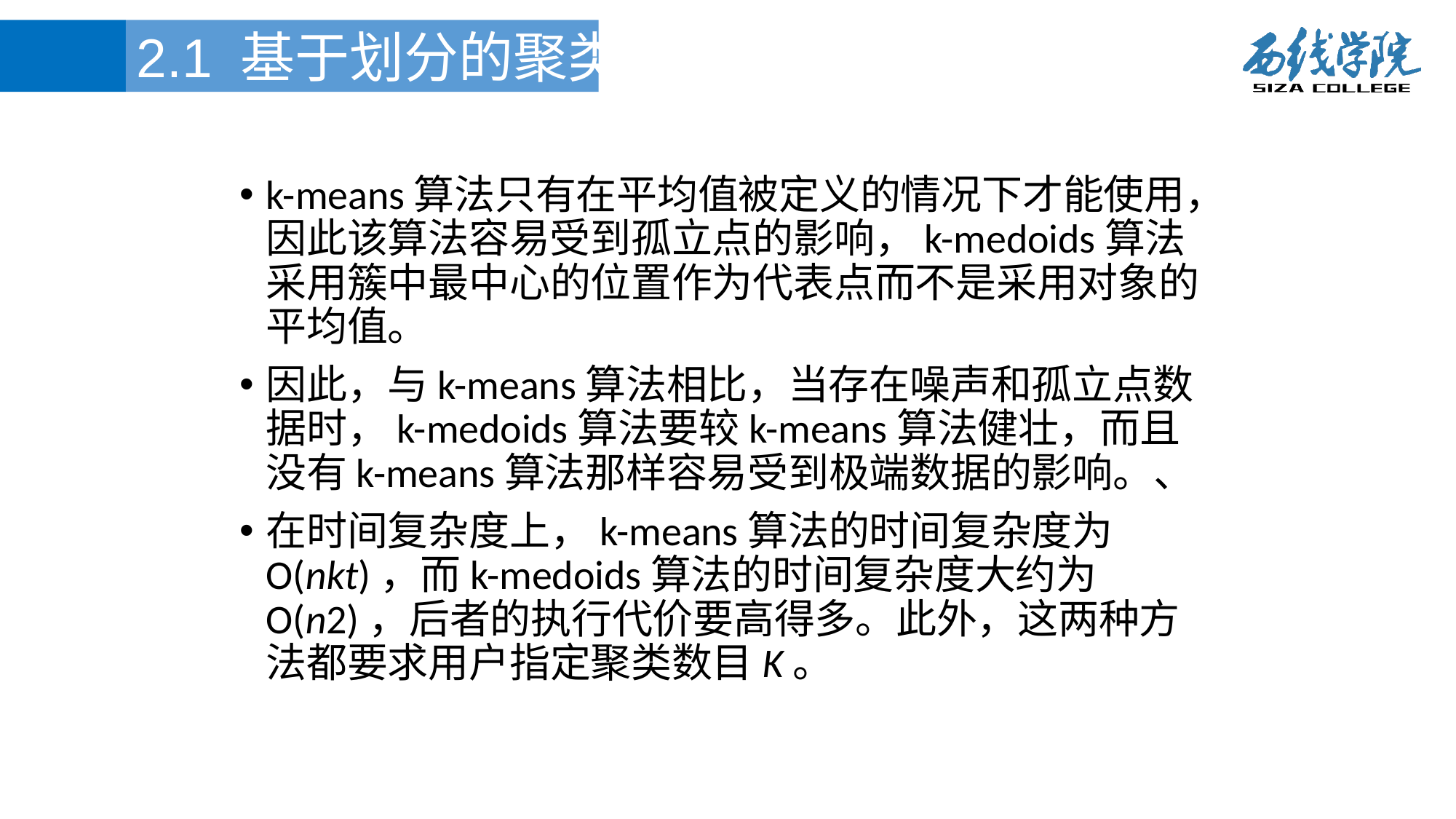

2.1 基于划分的聚类方法
k-means算法只有在平均值被定义的情况下才能使用，因此该算法容易受到孤立点的影响，k-medoids算法采用簇中最中心的位置作为代表点而不是采用对象的平均值。
因此，与k-means算法相比，当存在噪声和孤立点数据时，k-medoids算法要较k-means算法健壮，而且没有k-means算法那样容易受到极端数据的影响。、
在时间复杂度上，k-means算法的时间复杂度为O(nkt)，而k-medoids算法的时间复杂度大约为O(n2)，后者的执行代价要高得多。此外，这两种方法都要求用户指定聚类数目K。